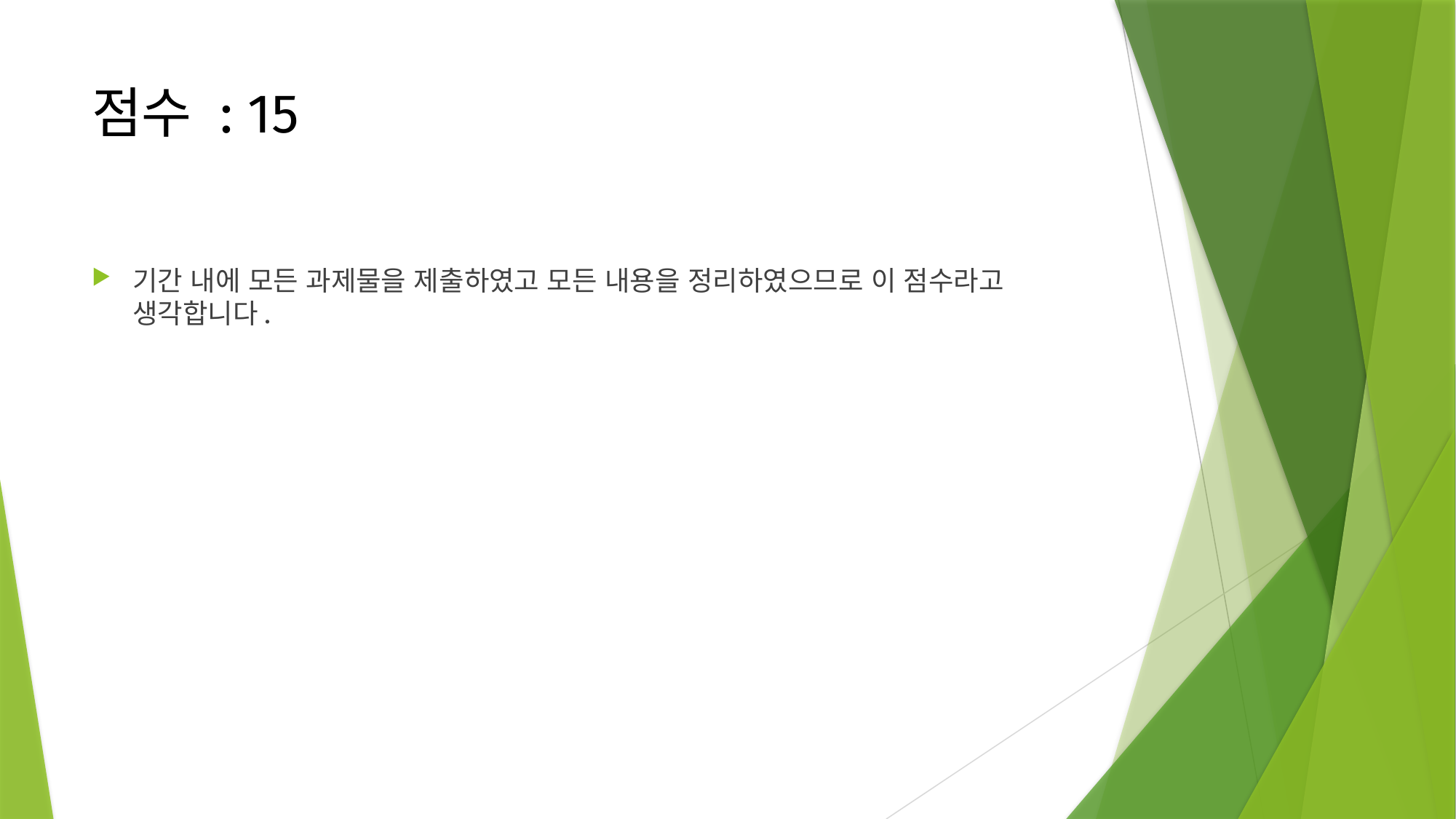

# 점수 : 15
기간 내에 모든 과제물을 제출하였고 모든 내용을 정리하였으므로 이 점수라고 생각합니다.